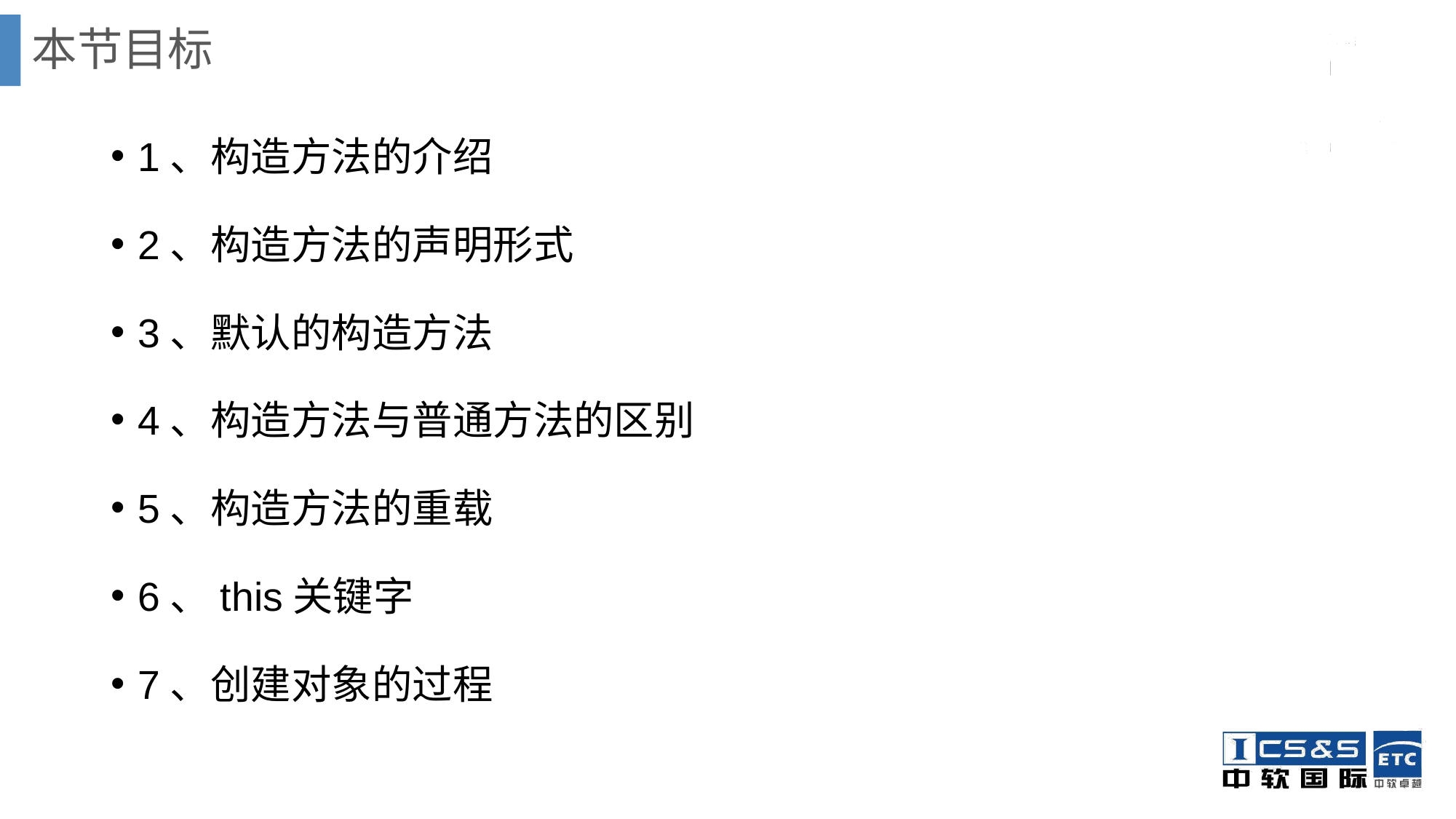

# 本节目标
1、构造方法的介绍
2、构造方法的声明形式
3、默认的构造方法
4、构造方法与普通方法的区别
5、构造方法的重载
6、this关键字
7、创建对象的过程